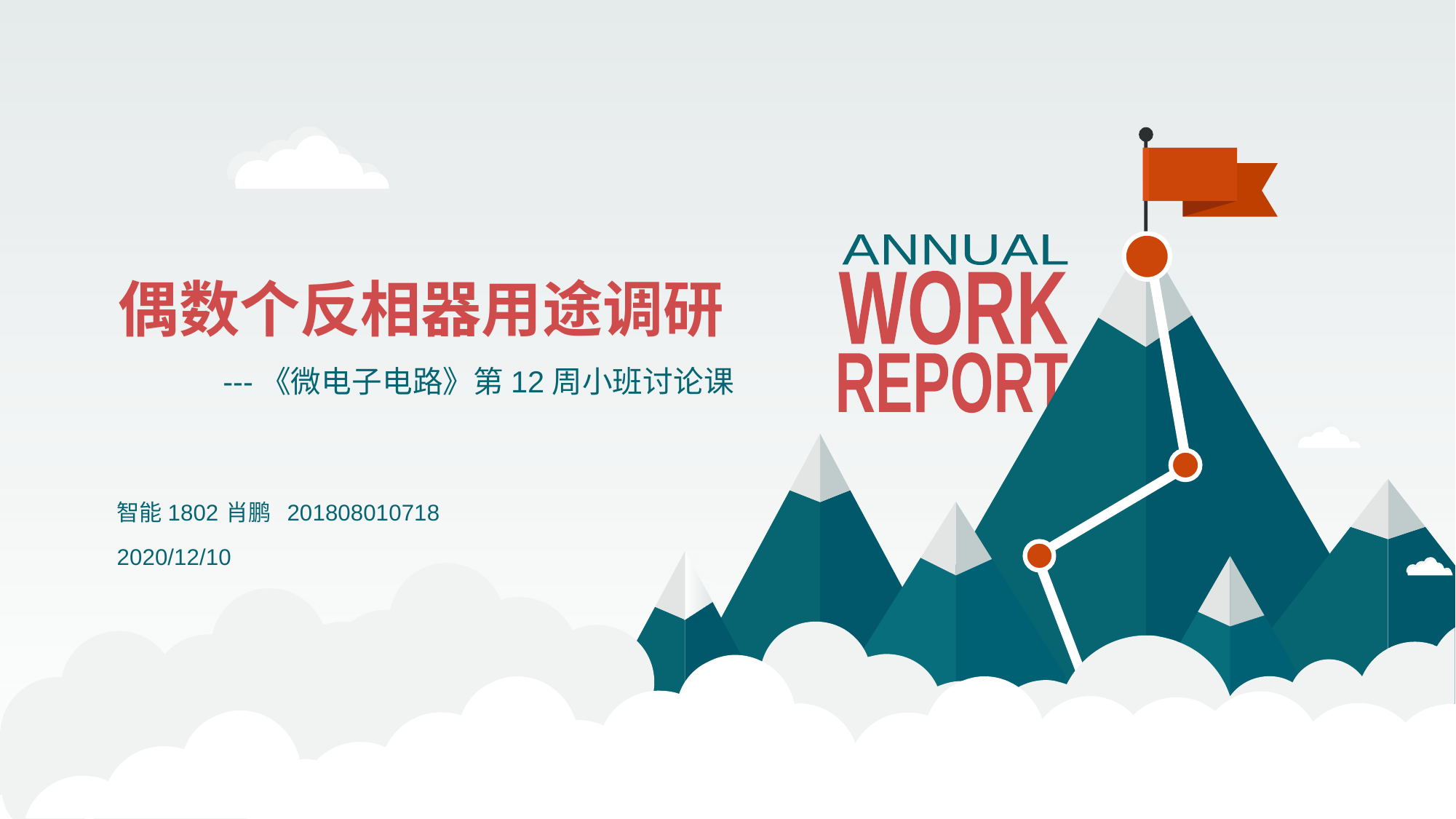

# 偶数个反相器用途调研
---《微电子电路》第12周小班讨论课
智能1802	肖鹏  201808010718
2020/12/10